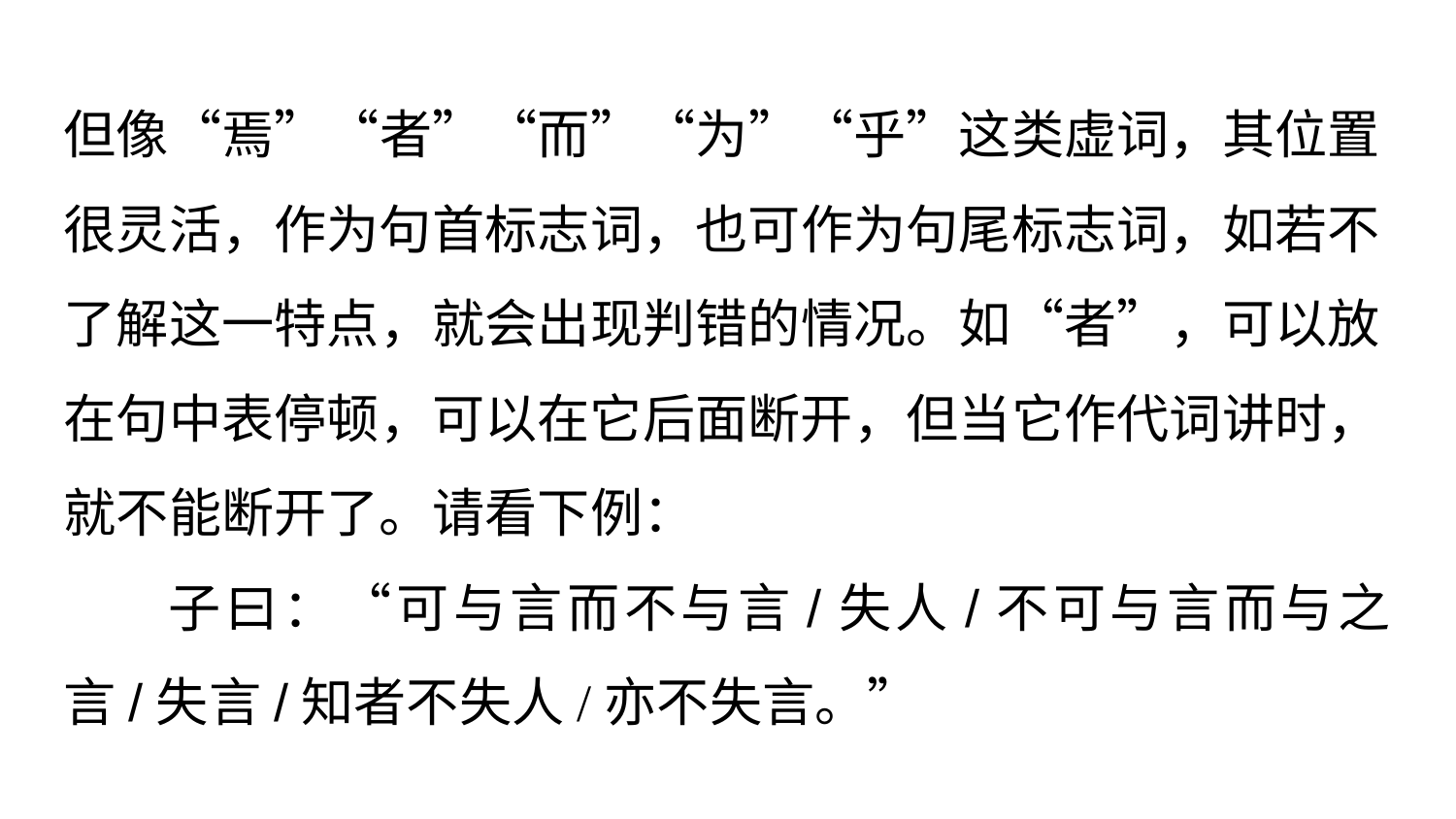

但像“焉”“者”“而”“为”“乎”这类虚词，其位置很灵活，作为句首标志词，也可作为句尾标志词，如若不了解这一特点，就会出现判错的情况。如“者”，可以放在句中表停顿，可以在它后面断开，但当它作代词讲时，就不能断开了。请看下例：
子曰：“可与言而不与言/失人/不可与言而与之言/失言/知者不失人/亦不失言。”